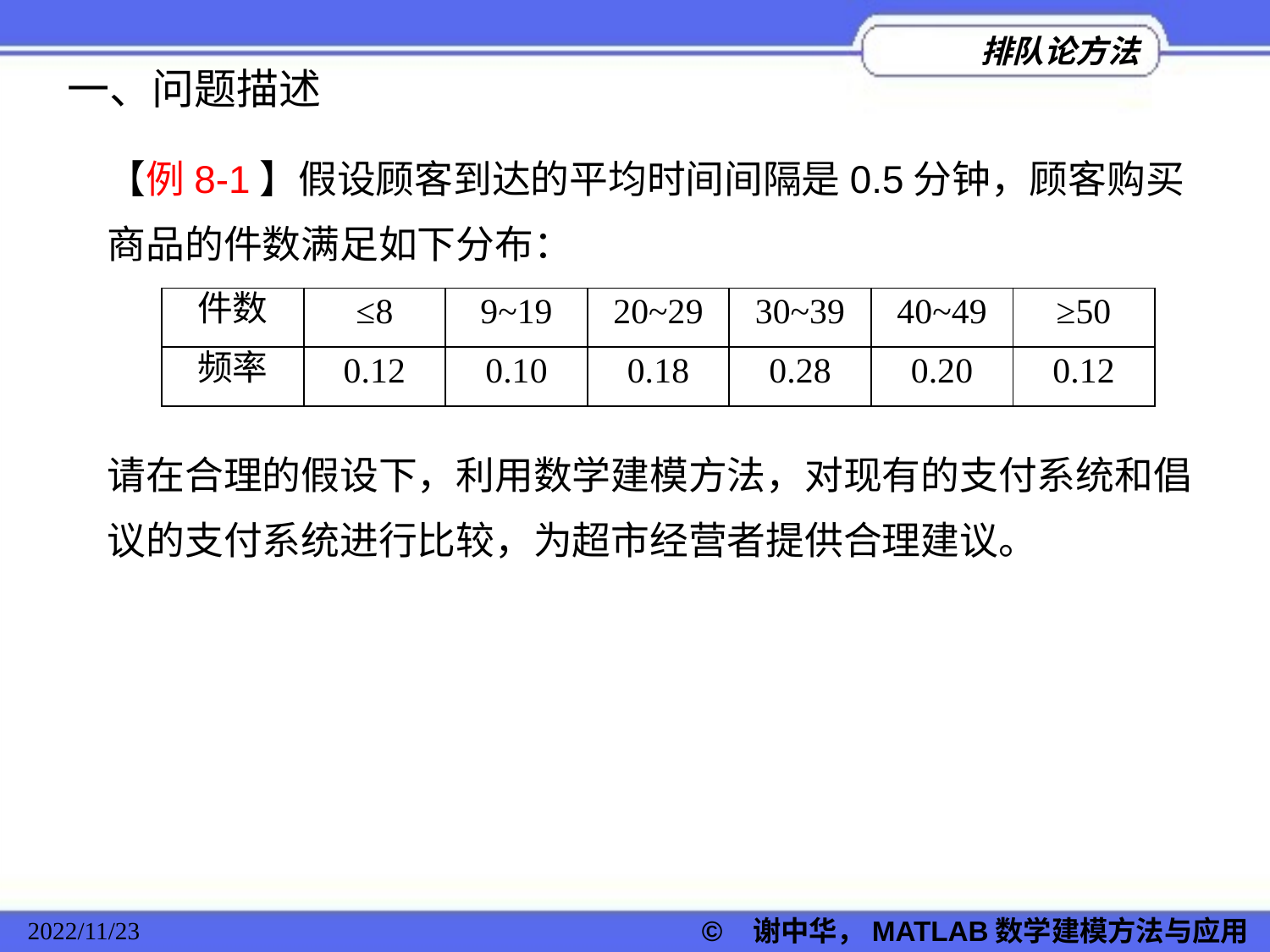

一、问题描述
【例8-1】假设顾客到达的平均时间间隔是0.5分钟，顾客购买商品的件数满足如下分布：
| 件数 | ≤8 | 9~19 | 20~29 | 30~39 | 40~49 | ≥50 |
| --- | --- | --- | --- | --- | --- | --- |
| 频率 | 0.12 | 0.10 | 0.18 | 0.28 | 0.20 | 0.12 |
请在合理的假设下，利用数学建模方法，对现有的支付系统和倡议的支付系统进行比较，为超市经营者提供合理建议。
2022/11/23
©   谢中华，MATLAB数学建模方法与应用